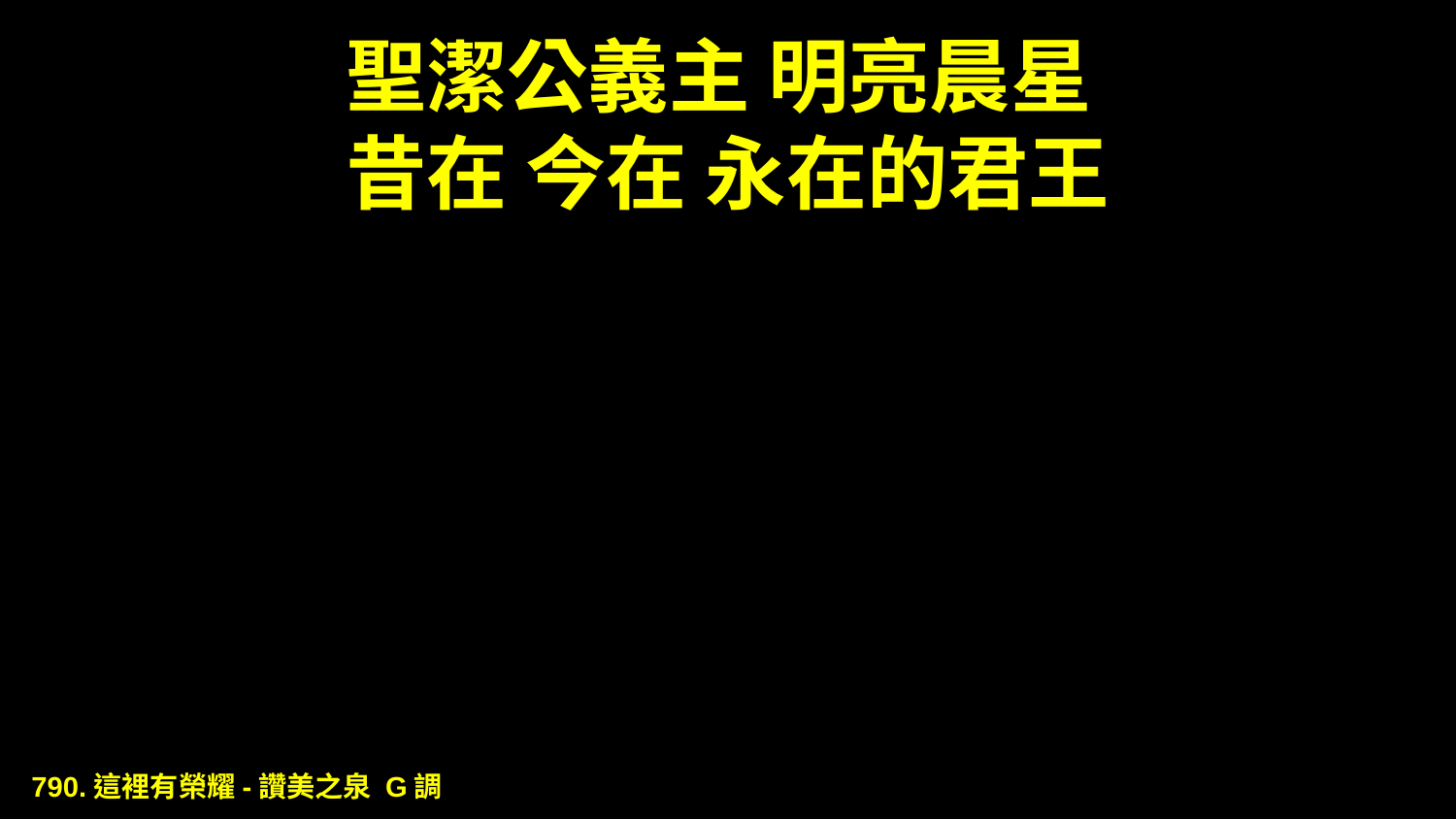

# 聖潔公義主 明亮晨星 昔在 今在 永在的君王
790.這裡有榮耀-讚美之泉 G調